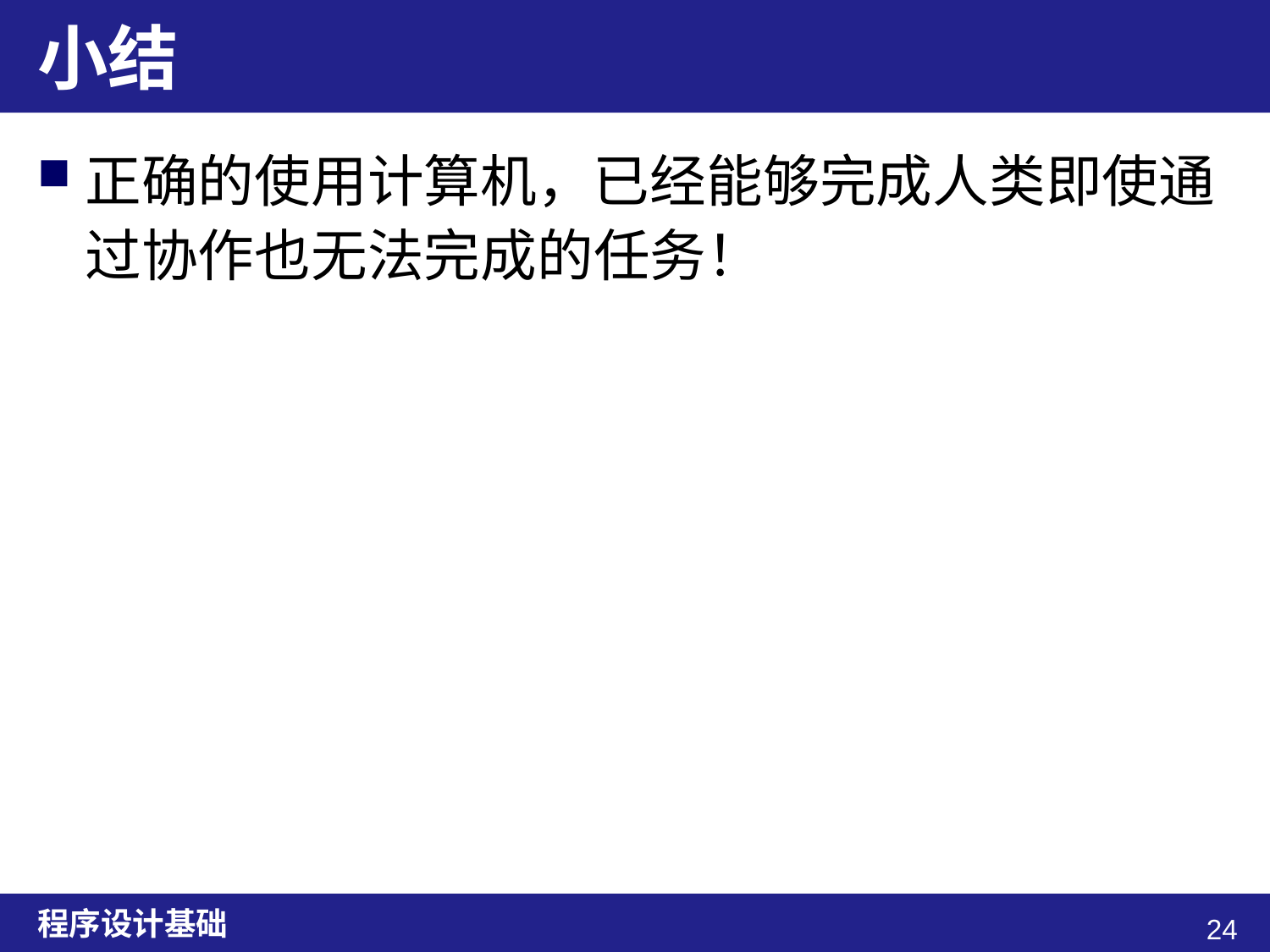

# 小结
正确的使用计算机，已经能够完成人类即使通过协作也无法完成的任务！